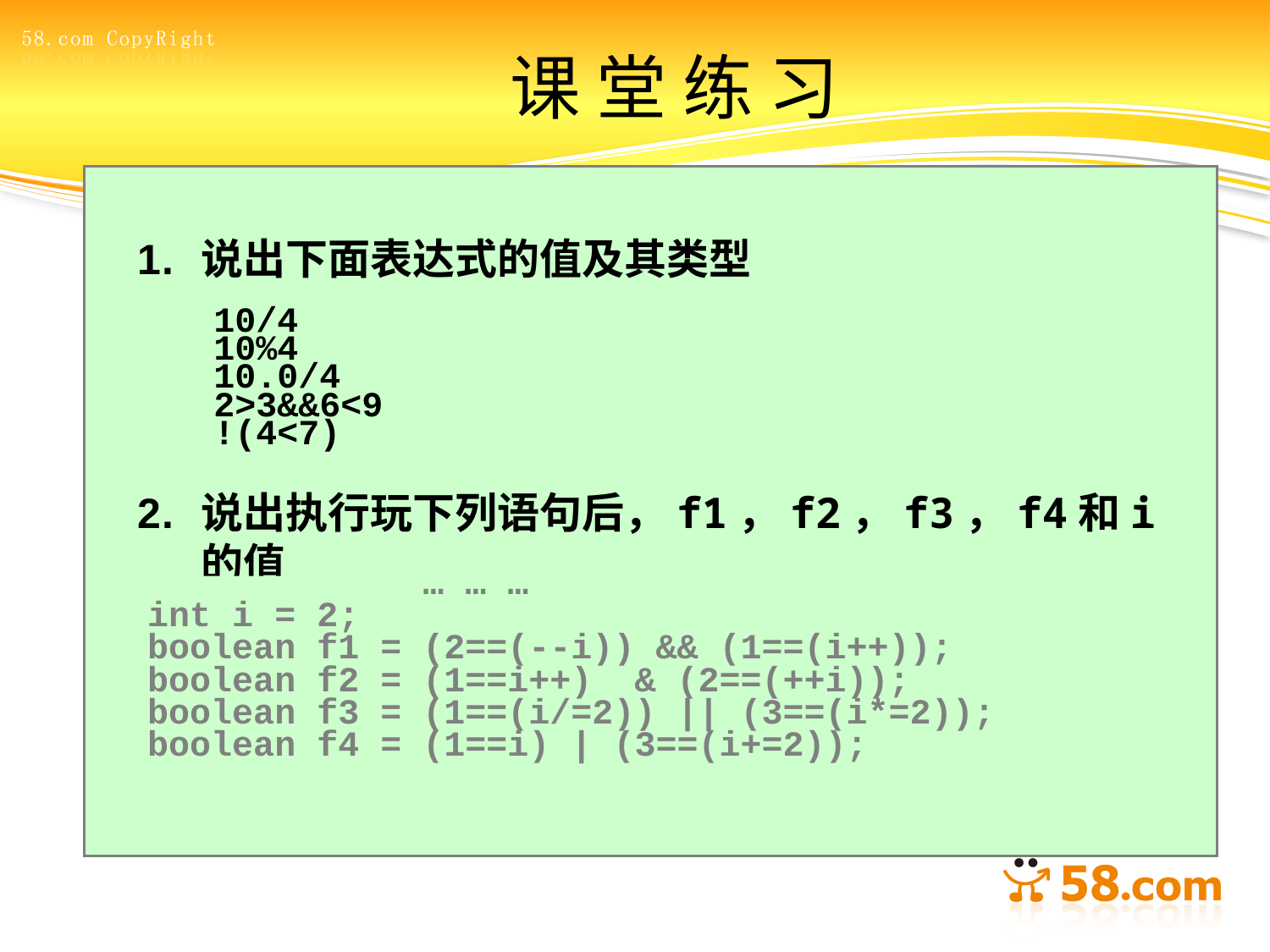

# 课 堂 练 习

说出下面表达式的值及其类型

说出执行玩下列语句后，f1，f2，f3，f4和i的值

10/4
10%4
10.0/4
2>3&&6<9
!(4<7)

             … … …
int i = 2;
boolean f1 = (2==(--i)) && (1==(i++));
boolean f2 = (1==i++)  & (2==(++i));
boolean f3 = (1==(i/=2)) || (3==(i*=2));
boolean f4 = (1==i) | (3==(i+=2));